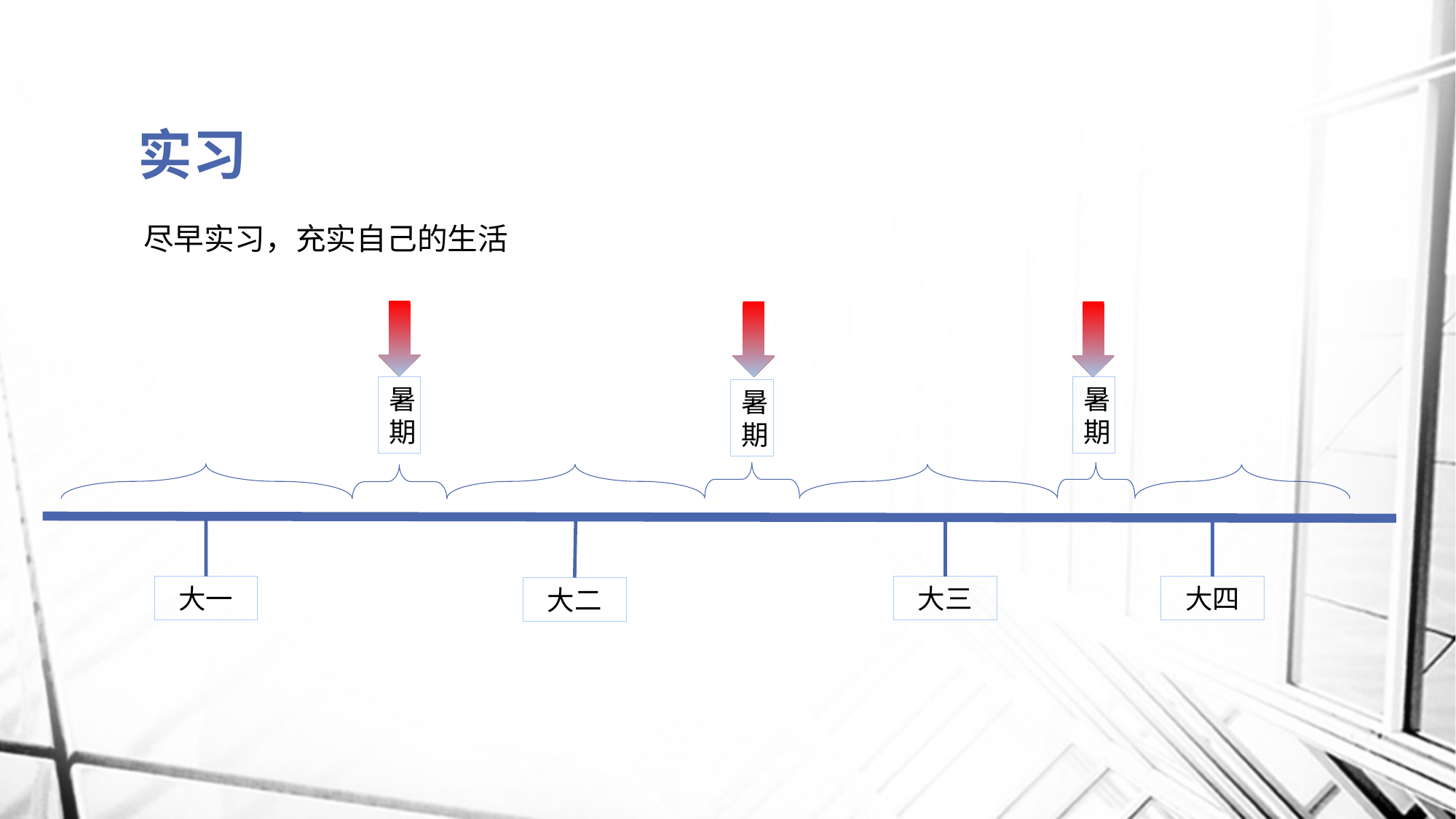

# 实习
尽早实习，充实自己的生活

暑期
暑期
暑期

大一
大三
大四
大二